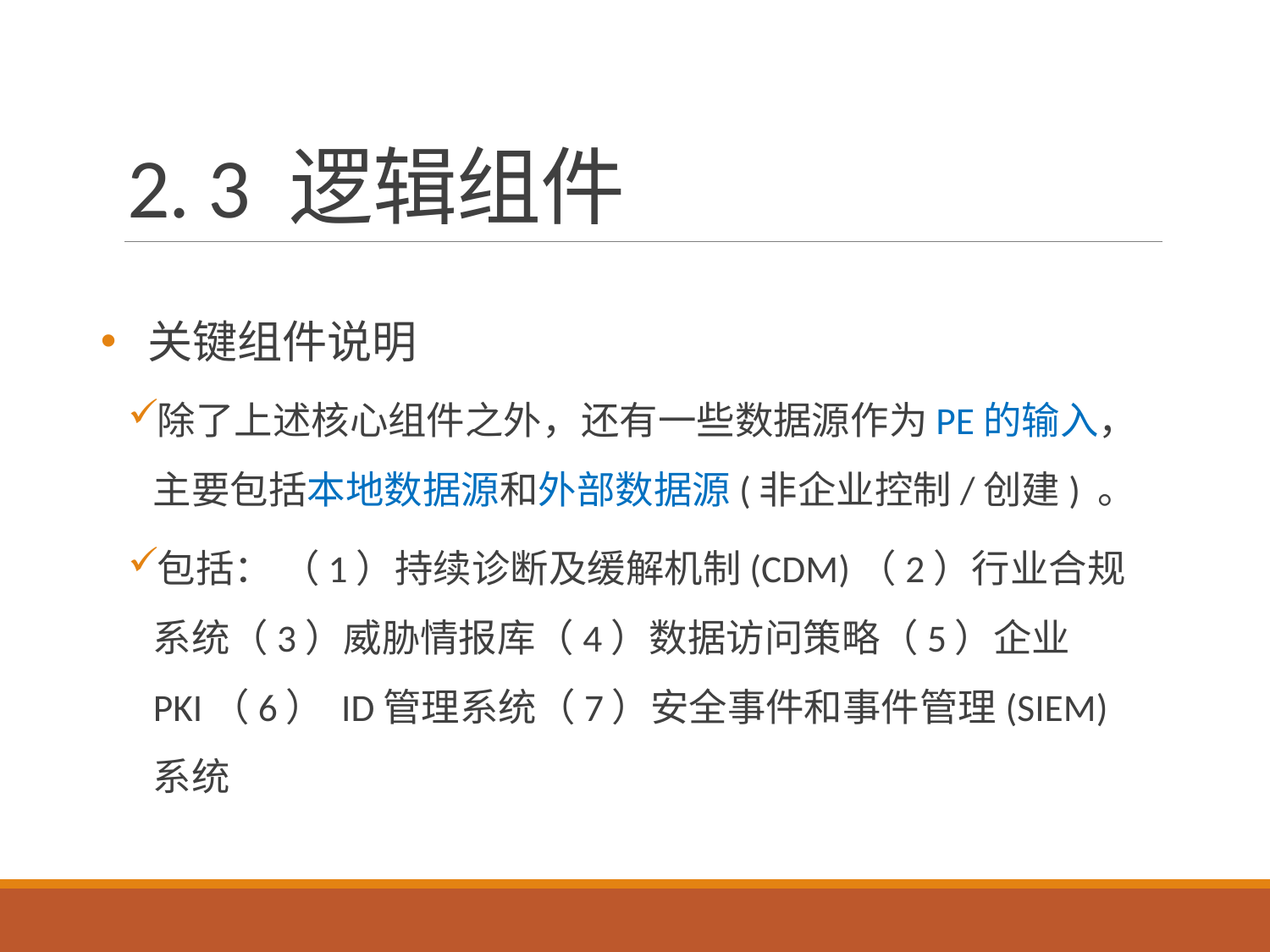

# 2. 3 逻辑组件
关键组件说明
除了上述核心组件之外，还有一些数据源作为PE的输入，主要包括本地数据源和外部数据源(非企业控制/创建) 。
包括： （1）持续诊断及缓解机制(CDM)（2）行业合规系统（3）威胁情报库（4）数据访问策略（5）企业PKI（6） ID管理系统（7）安全事件和事件管理(SIEM)系统

68